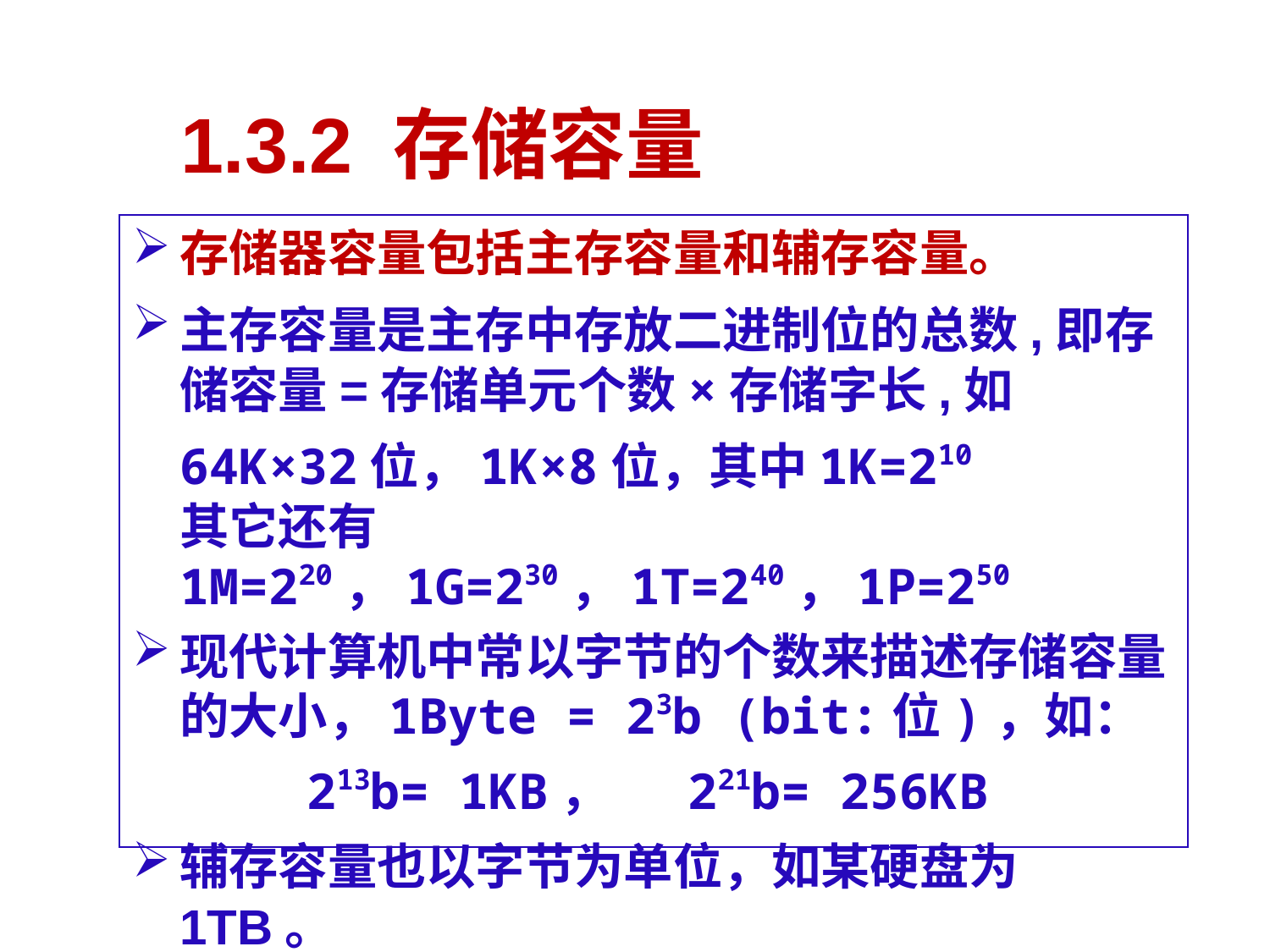

# 1.3.2 存储容量
存储器容量包括主存容量和辅存容量。
主存容量是主存中存放二进制位的总数,即存储容量=存储单元个数×存储字长,如
	64K×32位，1K×8位，其中1K=210
	其它还有1M=220，1G=230，1T=240，1P=250
现代计算机中常以字节的个数来描述存储容量的大小，1Byte = 23b (bit:位)，如：
  	213b= 1KB，  	221b= 256KB
辅存容量也以字节为单位，如某硬盘为1TB。